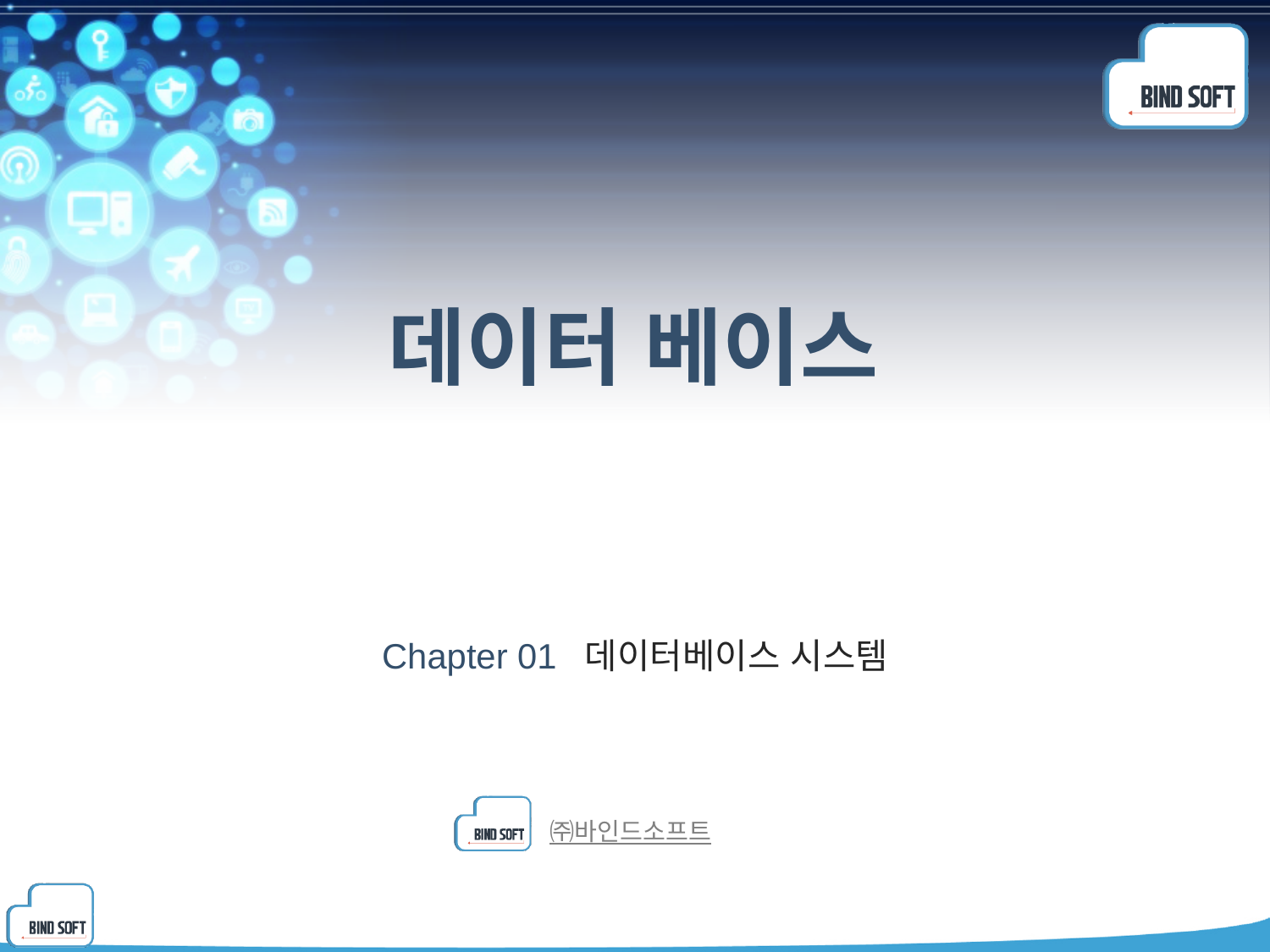

# 데이터 베이스
Chapter 01  데이터베이스 시스템